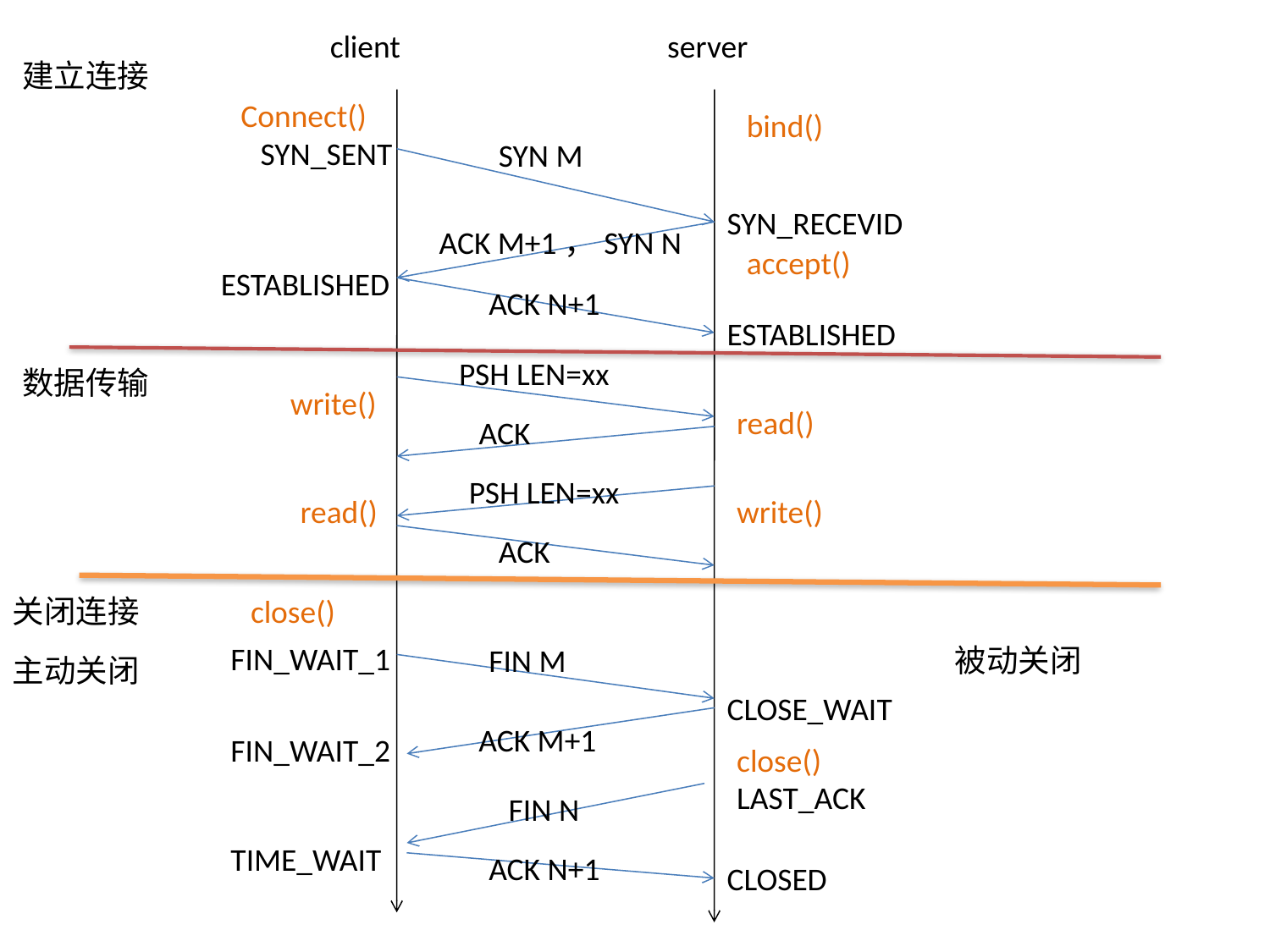

client
server
建立连接
Connect()
bind()
SYN_SENT
SYN M
SYN_RECEVID
ACK M+1，SYN N
accept()
ESTABLISHED
ACK N+1
ESTABLISHED
PSH LEN=xx
数据传输
write()
read()
ACK
PSH LEN=xx
read()
write()
ACK
关闭连接
close()
FIN_WAIT_1
FIN M
被动关闭
主动关闭
CLOSE_WAIT
ACK M+1
FIN_WAIT_2
close()
LAST_ACK
FIN N
TIME_WAIT
ACK N+1
CLOSED